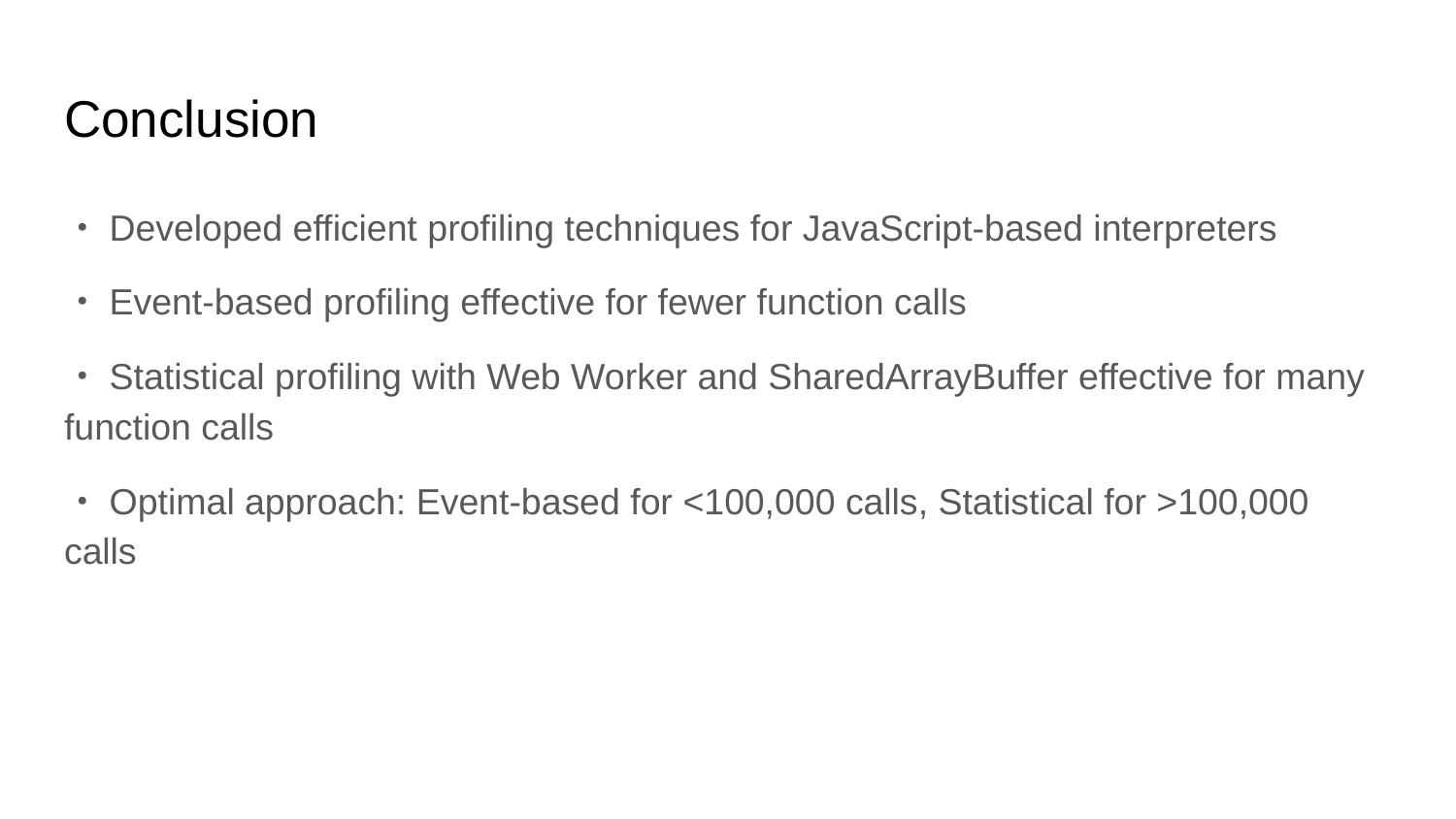

# Conclusion
・Developed efficient profiling techniques for JavaScript-based interpreters
・Event-based profiling effective for fewer function calls
・Statistical profiling with Web Worker and SharedArrayBuffer effective for many function calls
・Optimal approach: Event-based for <100,000 calls, Statistical for >100,000 calls